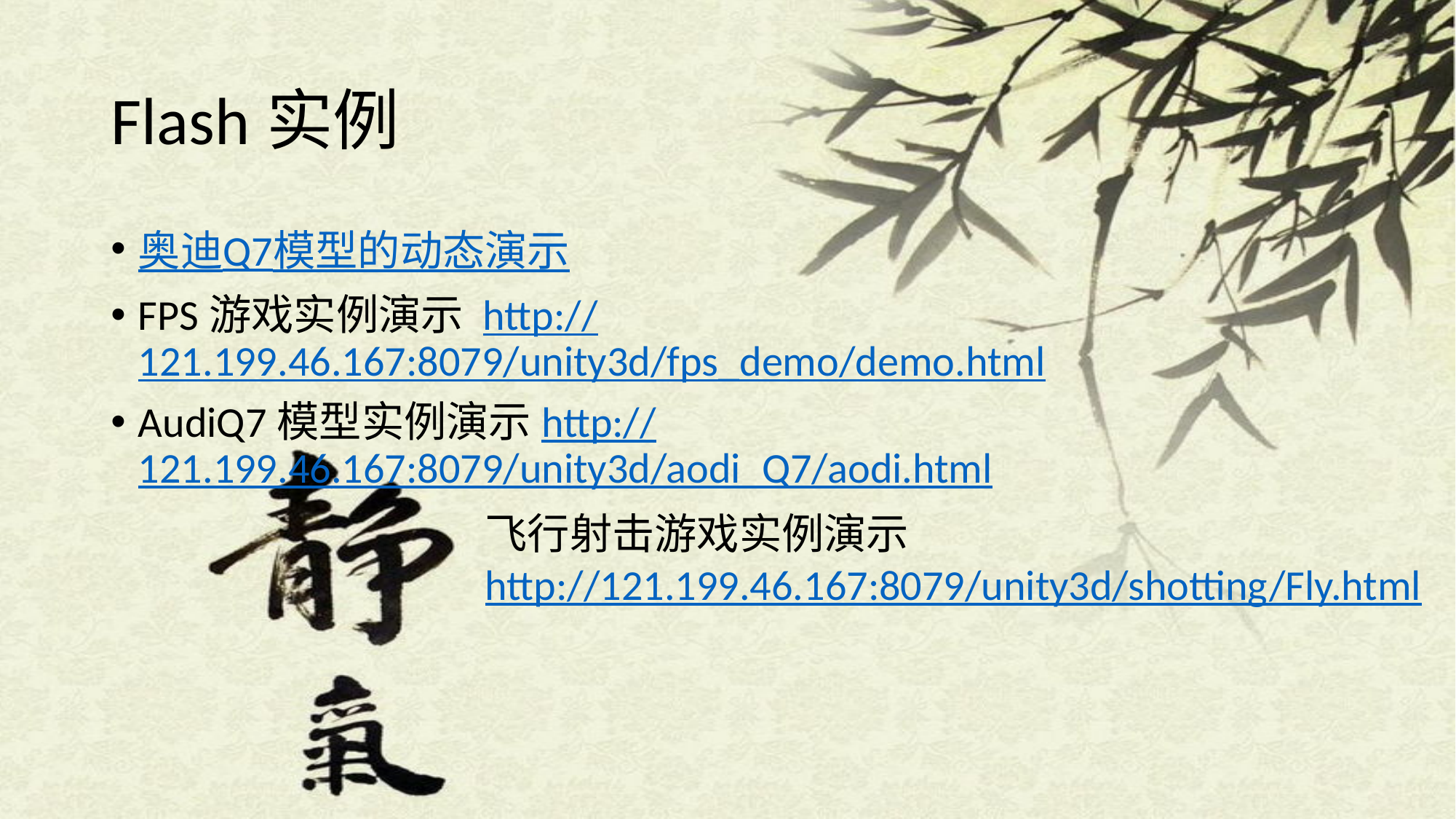

# Flash实例
奥迪Q7模型的动态演示
FPS游戏实例演示 http://121.199.46.167:8079/unity3d/fps_demo/demo.html
AudiQ7模型实例演示http://121.199.46.167:8079/unity3d/aodi_Q7/aodi.html

飞行射击游戏实例演示http://121.199.46.167:8079/unity3d/shotting/Fly.html